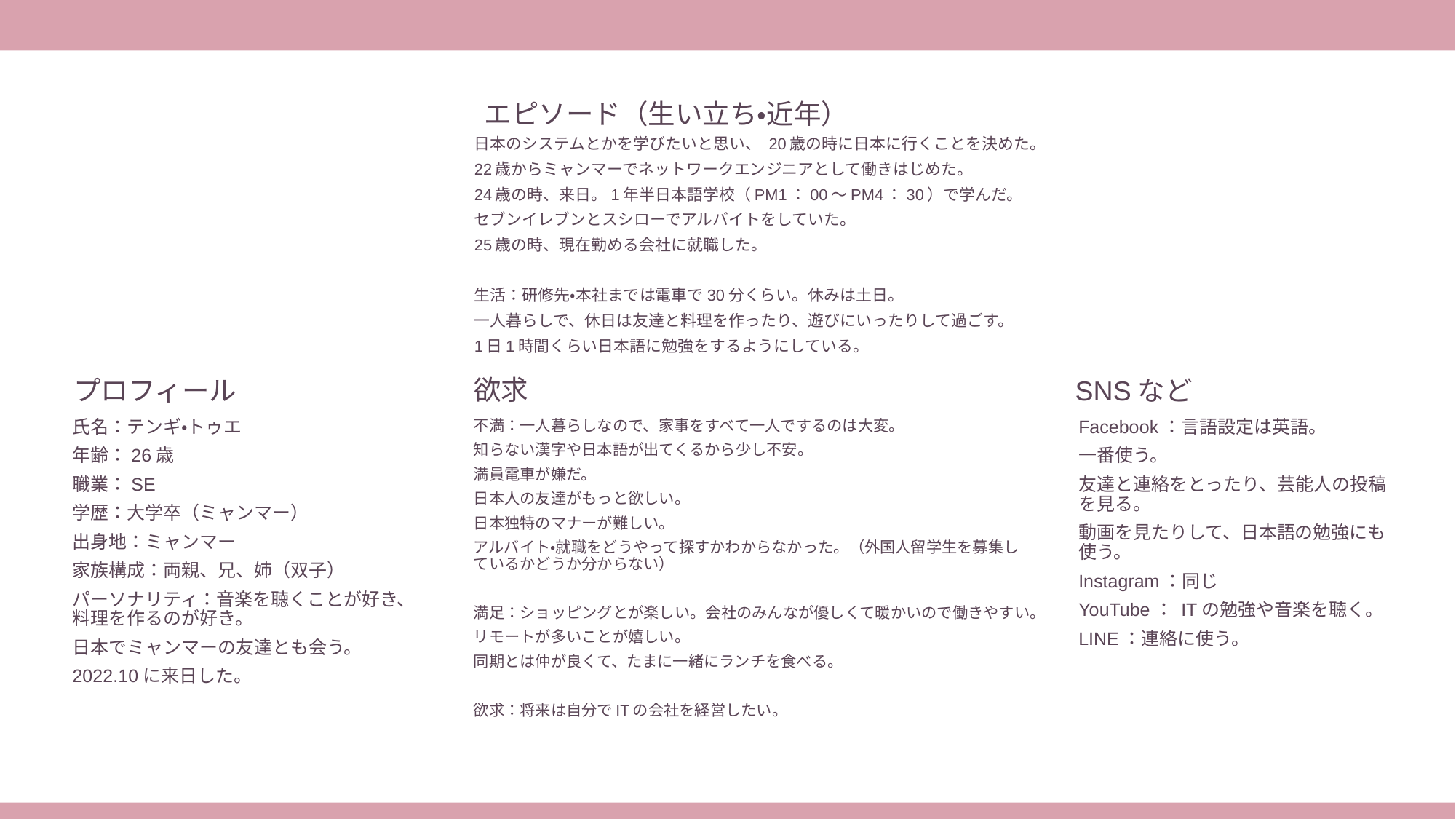

#

日本のシステムとかを学びたいと思い、 20歳の時に日本に行くことを決めた。
22歳からミャンマーでネットワークエンジニアとして働きはじめた。
24歳の時、来日。1年半日本語学校（PM1：00～PM4：30）で学んだ。
セブンイレブンとスシローでアルバイトをしていた。
25歳の時、現在勤める会社に就職した。

生活：研修先・本社までは電車で30分くらい。休みは土日。
一人暮らしで、休日は友達と料理を作ったり、遊びにいったりして過ごす。
1日1時間くらい日本語に勉強をするようにしている。

氏名：テンギ・トゥエ
年齢：26歳
職業：SE
学歴：大学卒（ミャンマー）
出身地：ミャンマー
家族構成：両親、兄、姉（双子）
パーソナリティ：音楽を聴くことが好き、料理を作るのが好き。
日本でミャンマーの友達とも会う。
2022.10に来日した。

不満：一人暮らしなので、家事をすべて一人でするのは大変。
知らない漢字や日本語が出てくるから少し不安。
満員電車が嫌だ。
日本人の友達がもっと欲しい。
日本独特のマナーが難しい。
アルバイト・就職をどうやって探すかわからなかった。（外国人留学生を募集しているかどうか分からない）

満足：ショッピングとが楽しい。会社のみんなが優しくて暖かいので働きやすい。
リモートが多いことが嬉しい。
同期とは仲が良くて、たまに一緒にランチを食べる。

欲求：将来は自分でITの会社を経営したい。

Facebook：言語設定は英語。
一番使う。
友達と連絡をとったり、芸能人の投稿を見る。
動画を見たりして、日本語の勉強にも使う。
Instagram：同じ
YouTube： ITの勉強や音楽を聴く。
LINE：連絡に使う。